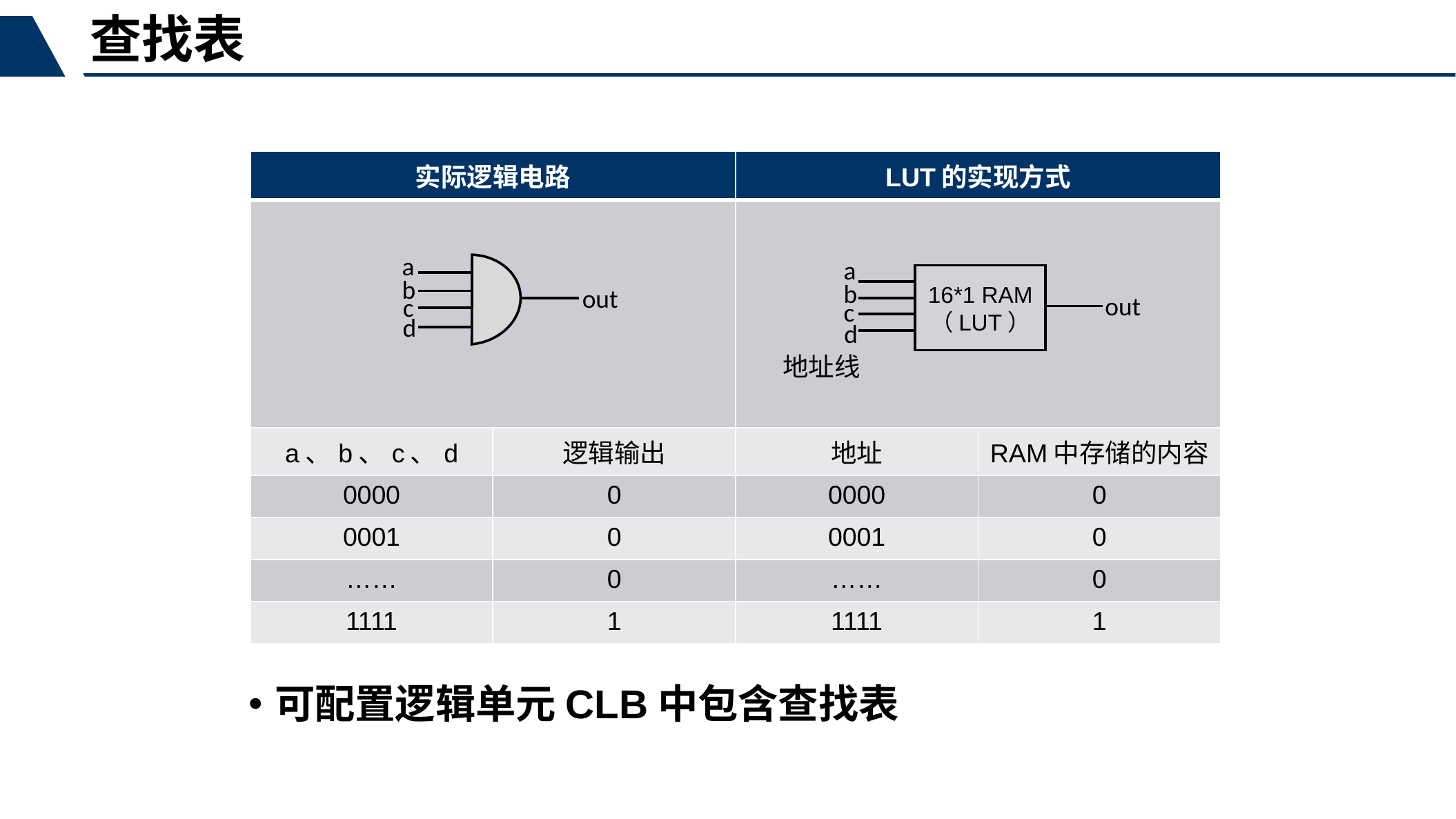

查找表

| 实际逻辑电路 |  | LUT的实现方式 |  |
| --- | --- | --- | --- |
|  |  |  |  |
| a、b、c、d | 逻辑输出 | 地址 | RAM中存储的内容 |
| 0000 | 0 | 0000 | 0 |
| 0001 | 0 | 0001 | 0 |
| …… | 0 | …… | 0 |
| 1111 | 1 | 1111 | 1 |
a
a

16*1 RAM
（LUT）
b
b
out
out
c
c
d
d
地址线

可配置逻辑单元CLB中包含查找表